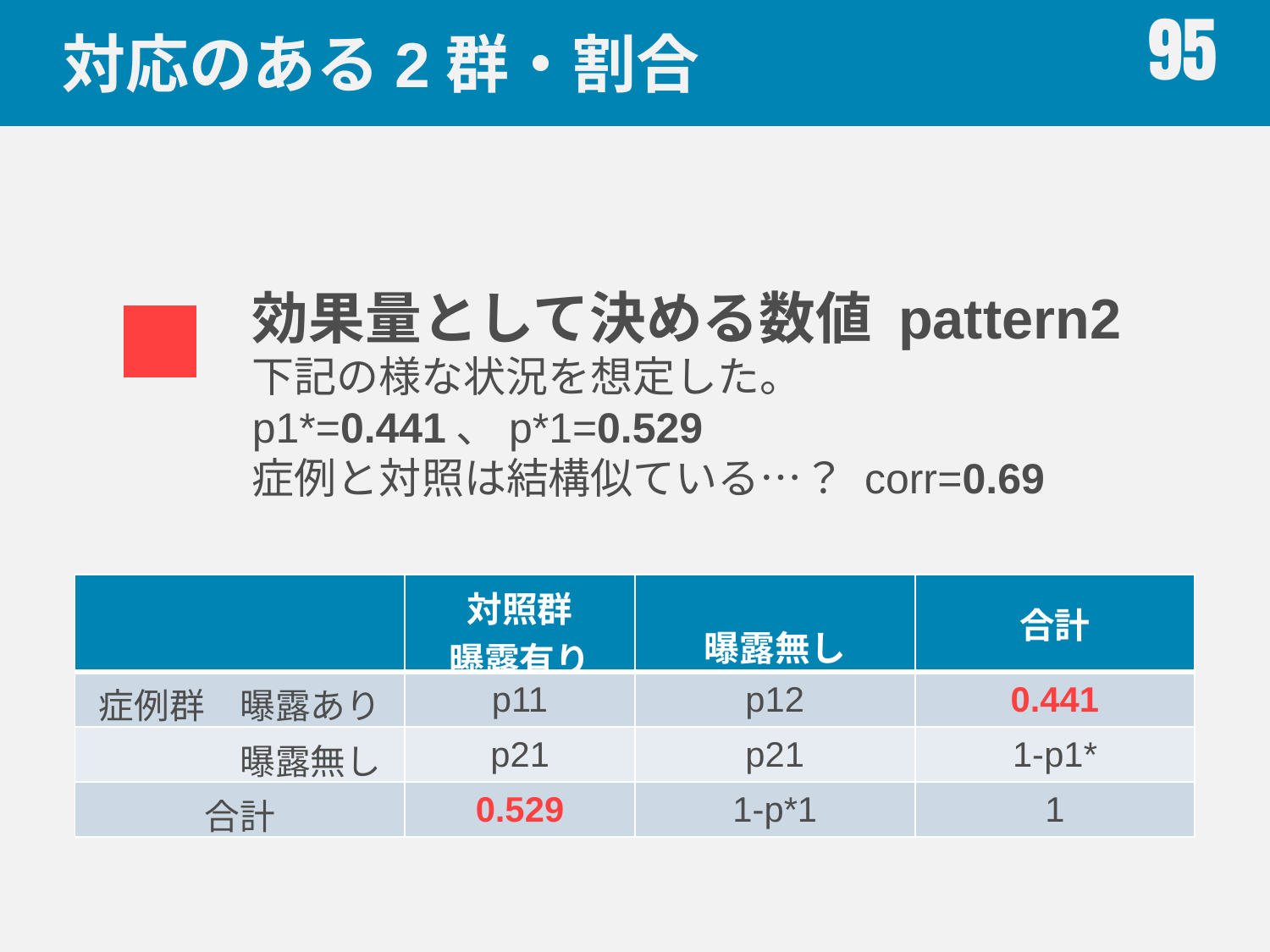

# 対応のある2群・割合
 95
効果量として決める数値 pattern2
下記の様な状況を想定した。
p1*=0.441、p*1=0.529
症例と対照は結構似ている…？ corr=0.69

|  | 対照群 曝露有り | 曝露無し | 合計 |
| --- | --- | --- | --- |
| 症例群　曝露あり | p11 | p12 | 0.441 |
| 曝露無し | p21 | p21 | 1-p1\* |
| 合計 | 0.529 | 1-p\*1 | 1 |